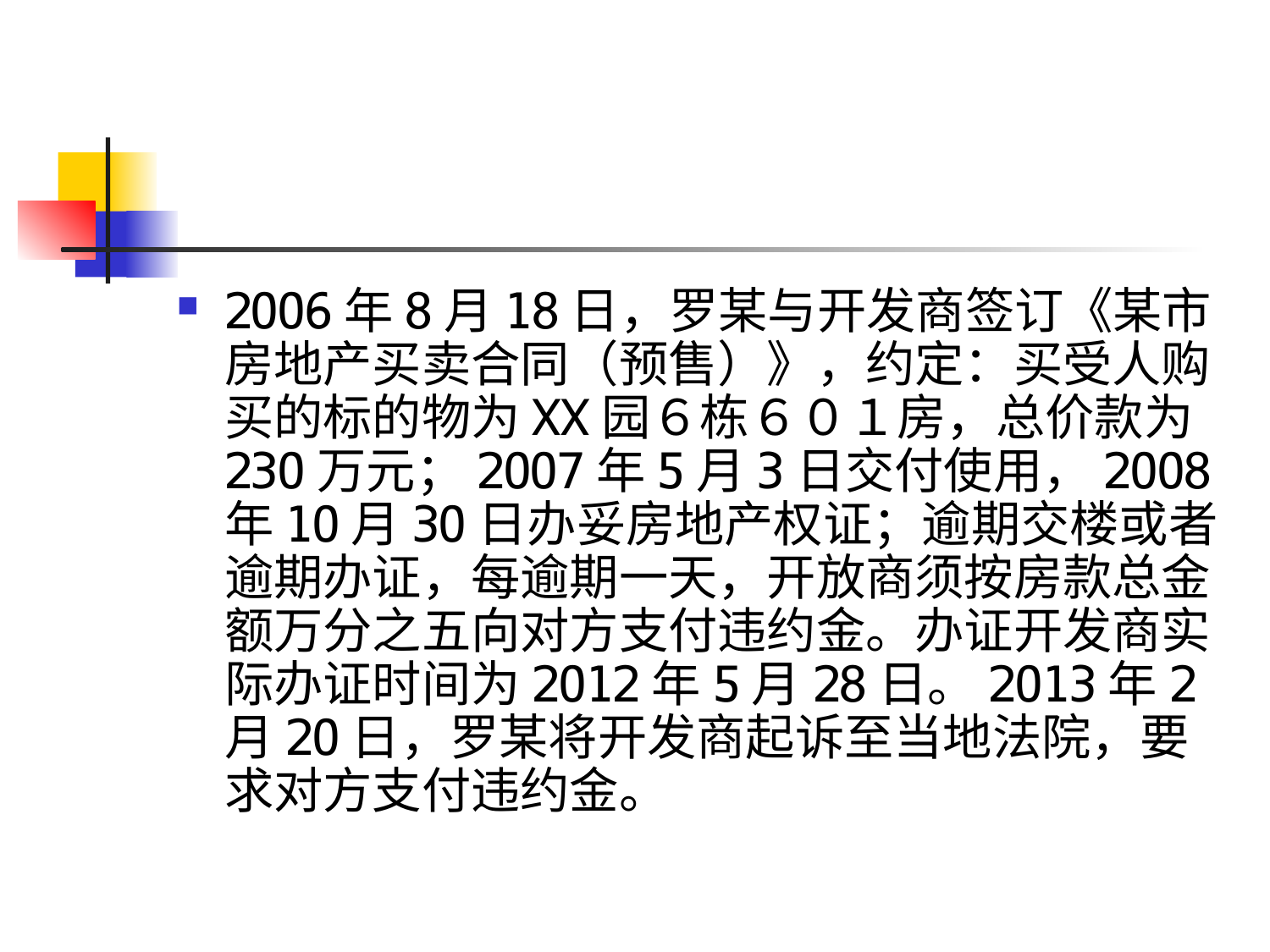

#
2006年8月18日，罗某与开发商签订《某市房地产买卖合同（预售）》，约定：买受人购买的标的物为XX园６栋６０１房，总价款为230万元；2007年5月3日交付使用，2008年10月30日办妥房地产权证；逾期交楼或者逾期办证，每逾期一天，开放商须按房款总金额万分之五向对方支付违约金。办证开发商实际办证时间为2012年5月28日。2013年2月20日，罗某将开发商起诉至当地法院，要求对方支付违约金。